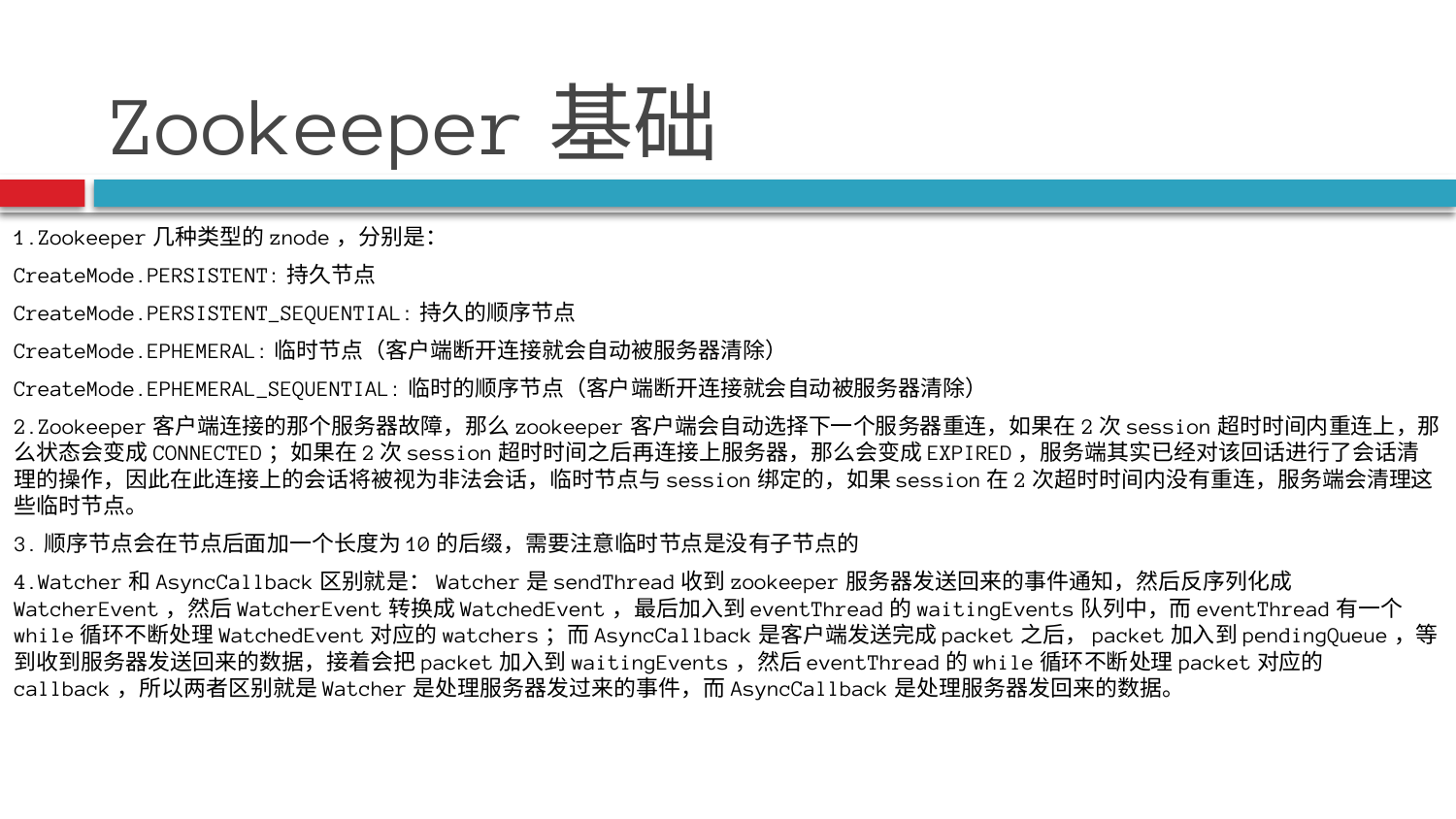

# Zookeeper基础
1.Zookeeper几种类型的znode，分别是：
CreateMode.PERSISTENT:持久节点
CreateMode.PERSISTENT_SEQUENTIAL:持久的顺序节点
CreateMode.EPHEMERAL:临时节点（客户端断开连接就会自动被服务器清除）
CreateMode.EPHEMERAL_SEQUENTIAL:临时的顺序节点（客户端断开连接就会自动被服务器清除）
2.Zookeeper客户端连接的那个服务器故障，那么zookeeper客户端会自动选择下一个服务器重连，如果在2次session超时时间内重连上，那么状态会变成CONNECTED；如果在2次session超时时间之后再连接上服务器，那么会变成EXPIRED，服务端其实已经对该回话进行了会话清理的操作，因此在此连接上的会话将被视为非法会话，临时节点与session绑定的，如果session在2次超时时间内没有重连，服务端会清理这些临时节点。
3.顺序节点会在节点后面加一个长度为10的后缀，需要注意临时节点是没有子节点的
4.Watcher和AsyncCallback区别就是：Watcher是sendThread收到zookeeper服务器发送回来的事件通知，然后反序列化成WatcherEvent，然后WatcherEvent转换成WatchedEvent，最后加入到eventThread的waitingEvents队列中，而eventThread有一个while循环不断处理WatchedEvent对应的watchers；而AsyncCallback是客户端发送完成packet之后，packet加入到pendingQueue，等到收到服务器发送回来的数据，接着会把packet加入到waitingEvents，然后eventThread的while循环不断处理packet对应的callback，所以两者区别就是Watcher是处理服务器发过来的事件，而AsyncCallback是处理服务器发回来的数据。